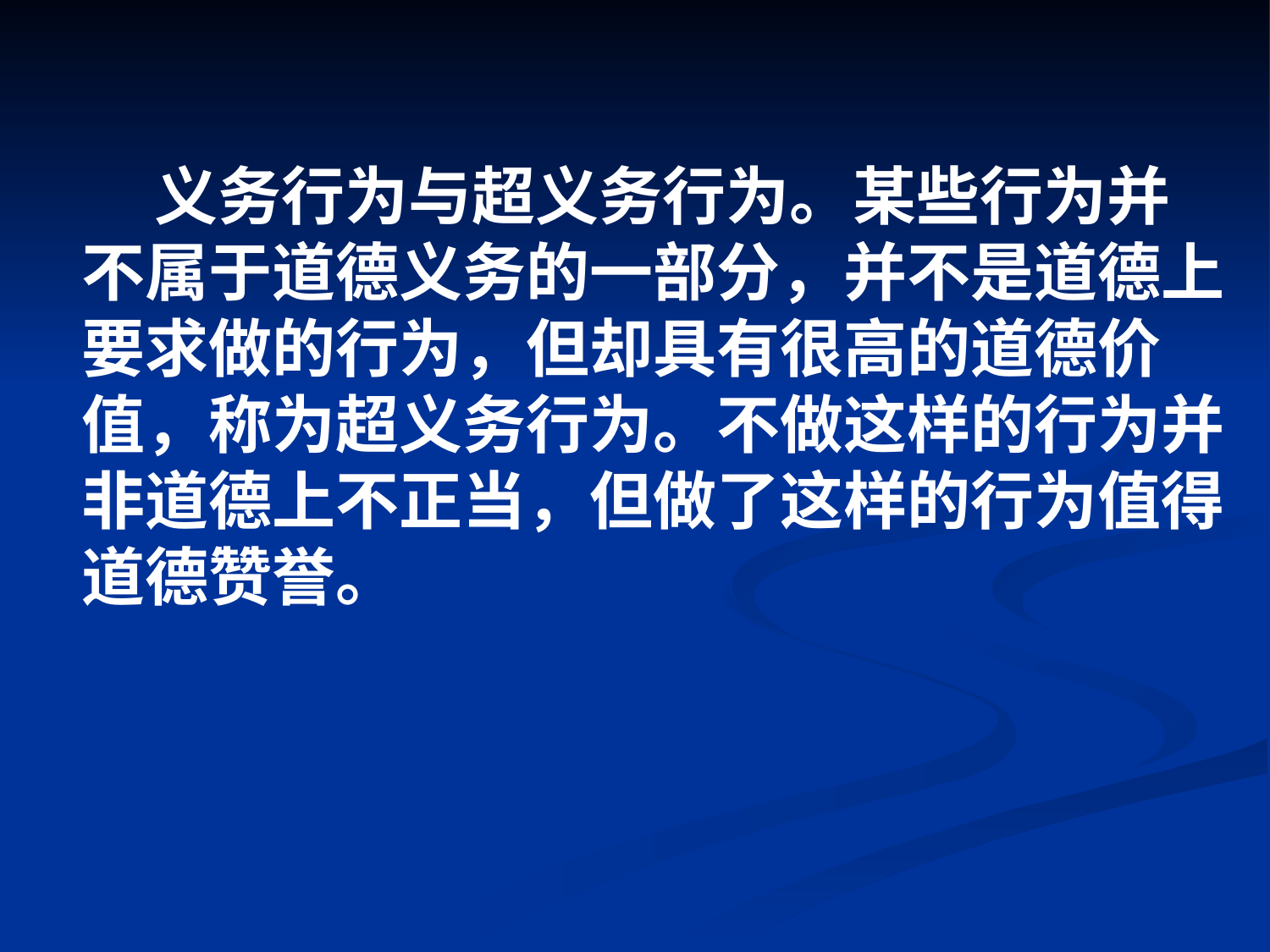

义务行为与超义务行为。某些行为并不属于道德义务的一部分，并不是道德上要求做的行为，但却具有很高的道德价值，称为超义务行为。不做这样的行为并非道德上不正当，但做了这样的行为值得道德赞誉。